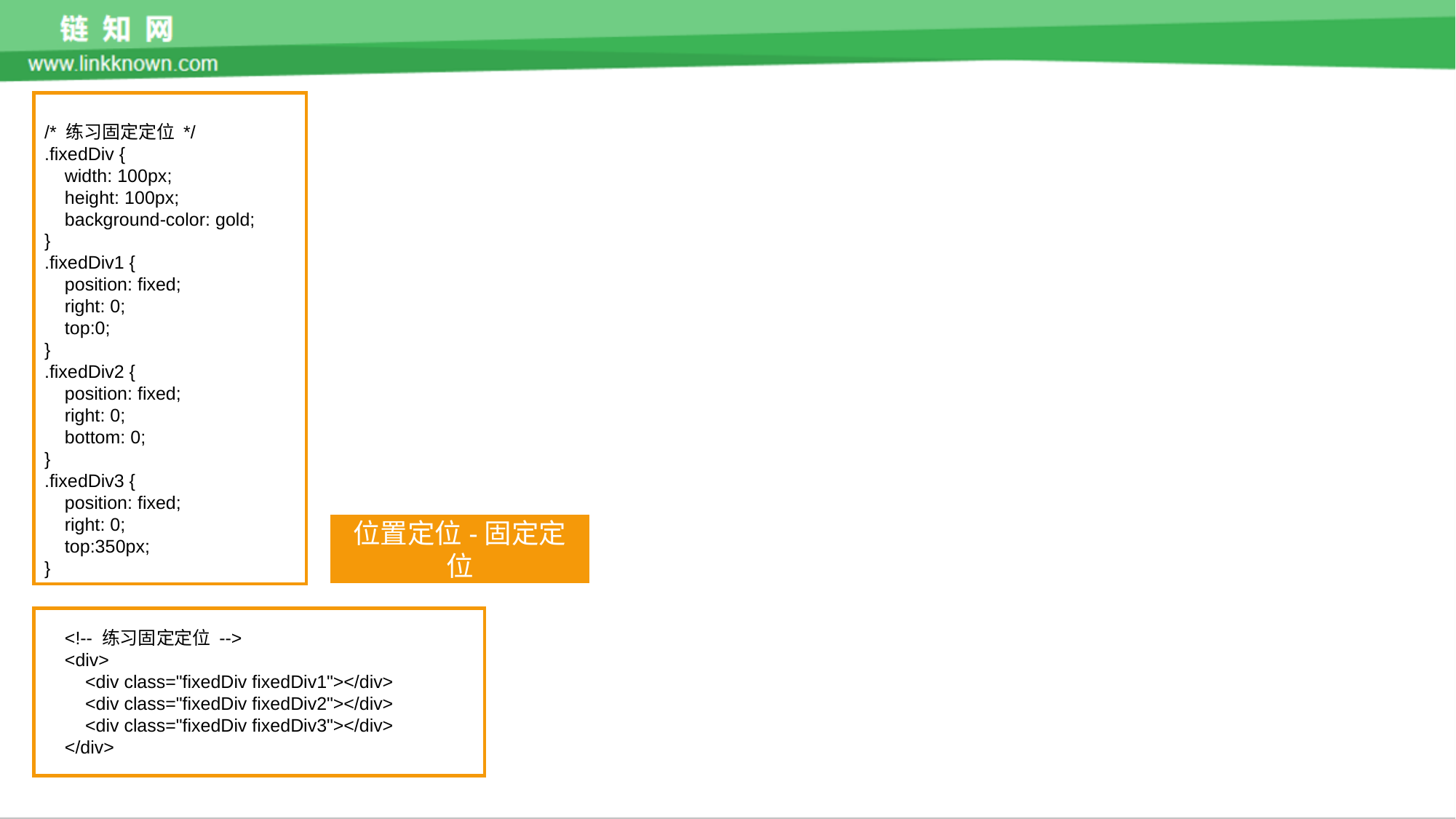

/* 练习固定定位 */
.fixedDiv {
    width: 100px;
    height: 100px;
    background-color: gold;
}
.fixedDiv1 {
    position: fixed;
    right: 0;
    top:0;
}
.fixedDiv2 {
    position: fixed;
    right: 0;
    bottom: 0;
}
.fixedDiv3 {
    position: fixed;
    right: 0;
    top:350px;
}
位置定位-固定定位
    <!-- 练习固定定位 -->
    <div>
        <div class="fixedDiv fixedDiv1"></div>
        <div class="fixedDiv fixedDiv2"></div>
        <div class="fixedDiv fixedDiv3"></div>
    </div>